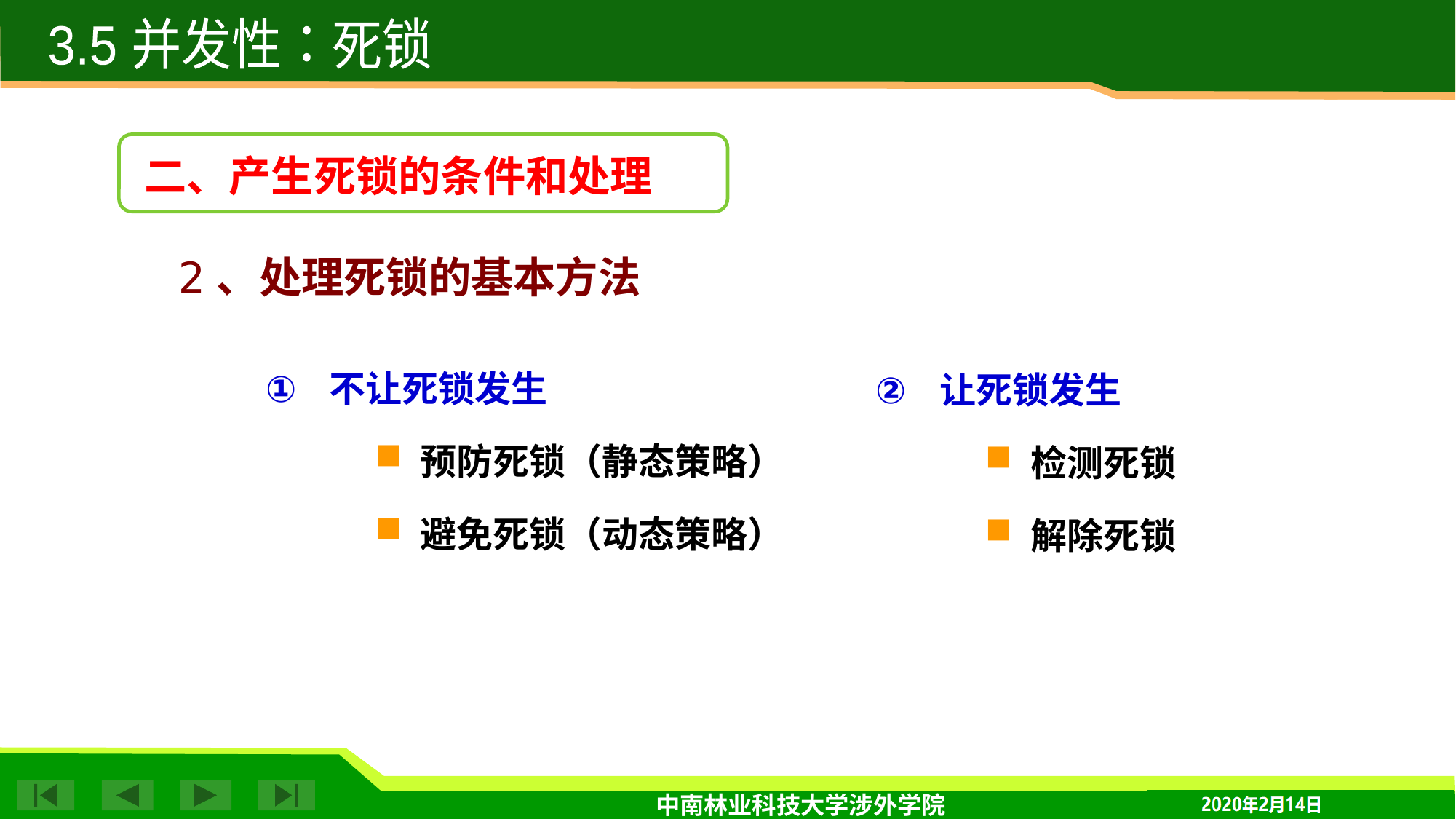

3.5 并发性：死锁

二、产生死锁的条件和处理
2、处理死锁的基本方法
不让死锁发生
预防死锁（静态策略）
避免死锁（动态策略）
让死锁发生
检测死锁
解除死锁